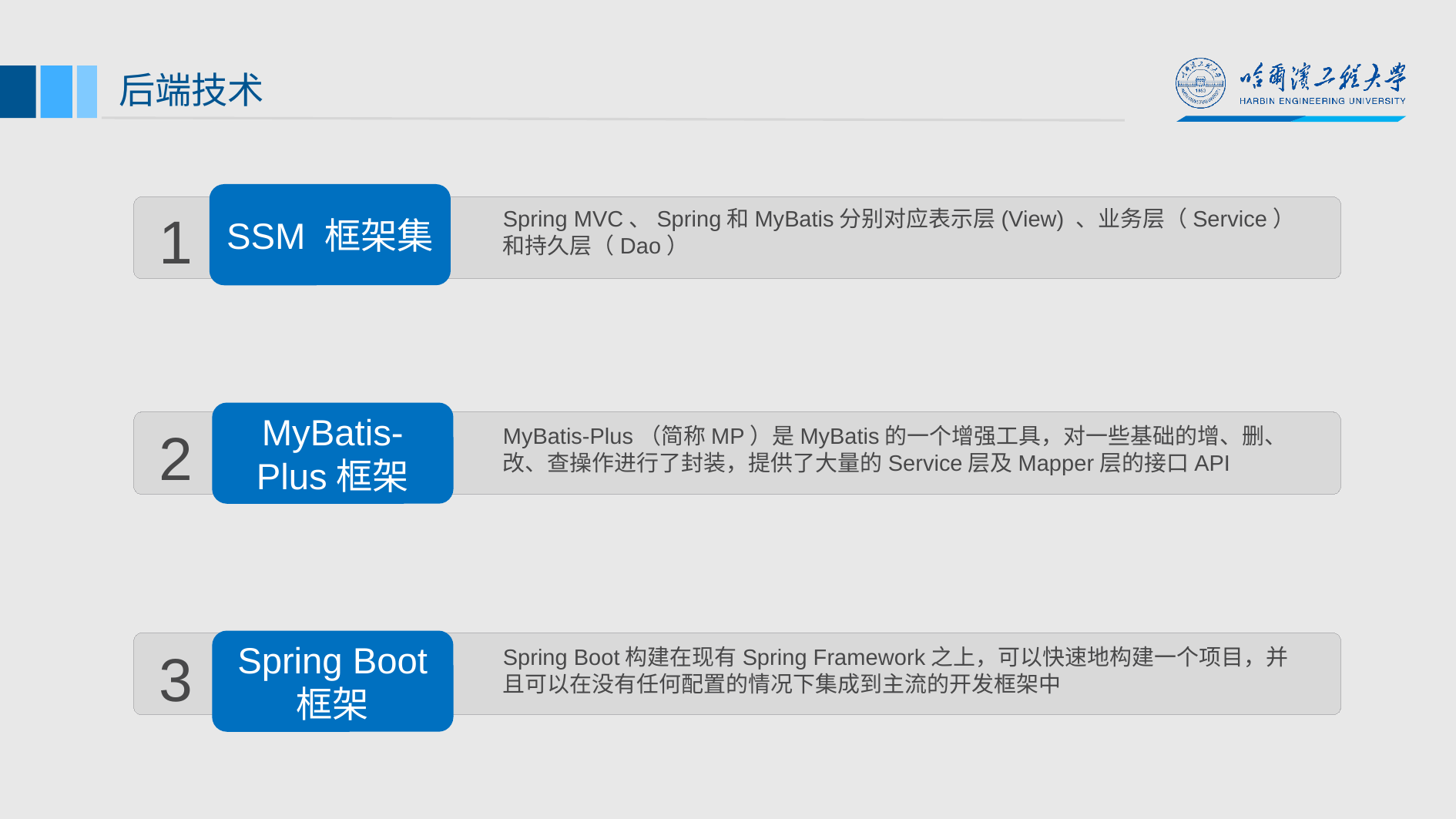

后端技术
SSM 框架集

1
Spring MVC、Spring和MyBatis分别对应表示层(View) 、业务层（Service）和持久层（Dao）
MyBatis-Plus框架

2
MyBatis-Plus（简称MP）是MyBatis的一个增强工具，对一些基础的增、删、改、查操作进行了封装，提供了大量的Service层及Mapper层的接口API
Spring Boot 框架

3
Spring Boot构建在现有Spring Framework之上，可以快速地构建一个项目，并且可以在没有任何配置的情况下集成到主流的开发框架中